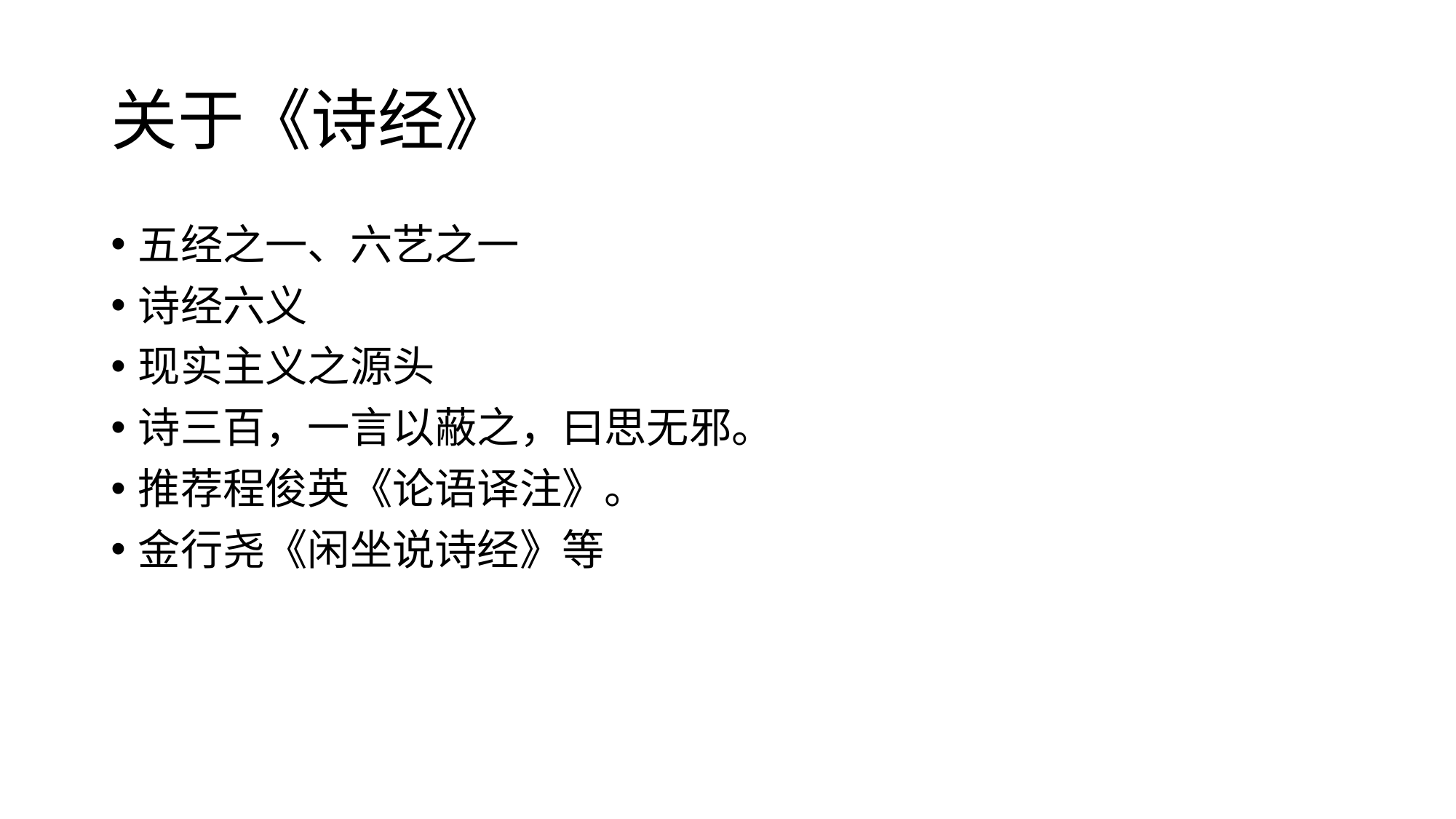

# 关于《诗经》
五经之一、六艺之一
诗经六义
现实主义之源头
诗三百，一言以蔽之，曰思无邪。
推荐程俊英《论语译注》。
金行尧《闲坐说诗经》等